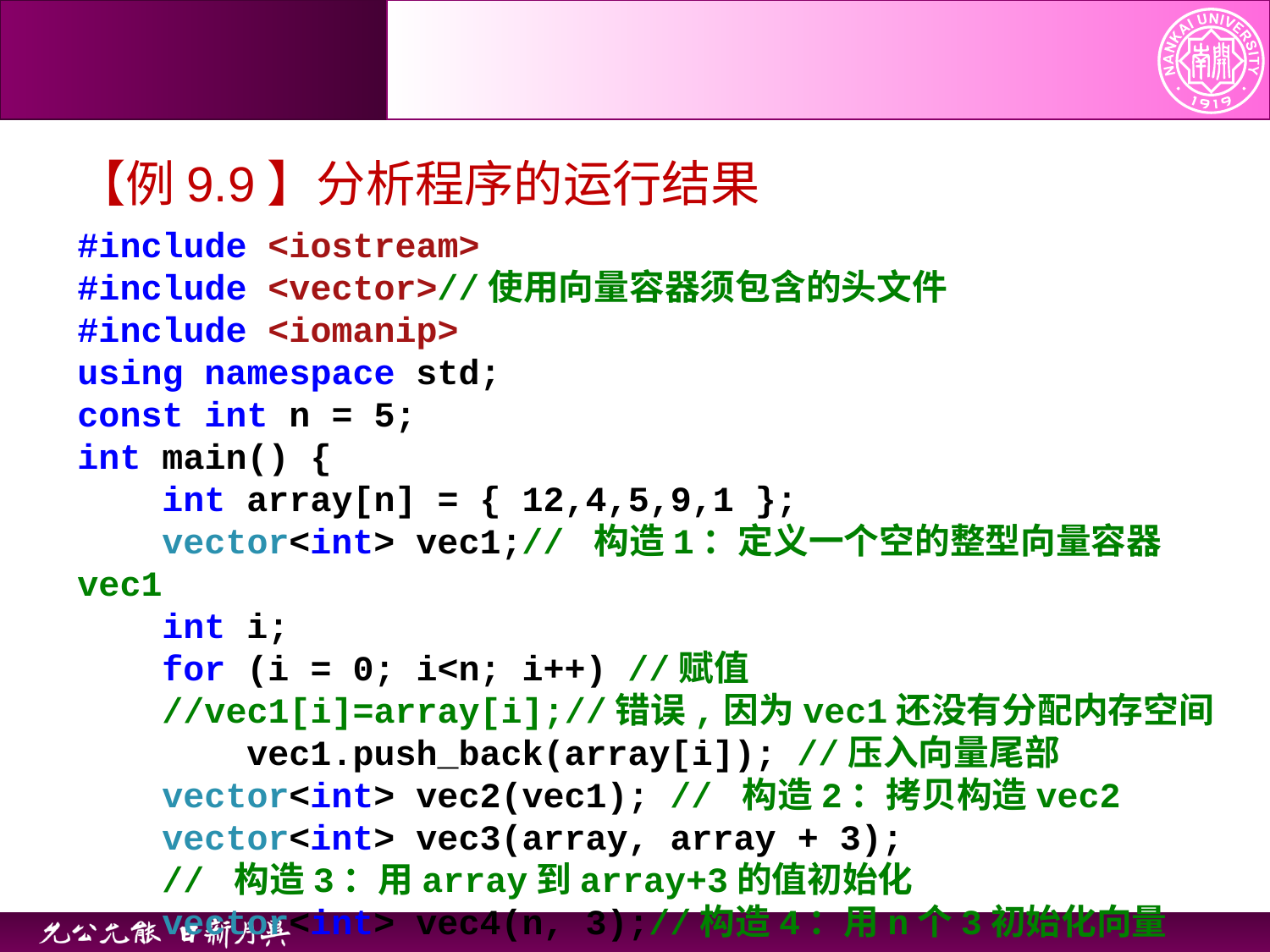

【例9.9】分析程序的运行结果
#include <iostream>
#include <vector>//使用向量容器须包含的头文件
#include <iomanip>
using namespace std;
const int n = 5;
int main() {
    int array[n] = { 12,4,5,9,1 };
    vector<int> vec1;// 构造1：定义一个空的整型向量容器vec1
    int i;
    for (i = 0; i<n; i++) //赋值
    //vec1[i]=array[i];//错误,因为vec1还没有分配内存空间
        vec1.push_back(array[i]); //压入向量尾部
    vector<int> vec2(vec1); // 构造2：拷贝构造vec2
    vector<int> vec3(array, array + 3);
    // 构造3：用array到array+3的值初始化
    vector<int> vec4(n, 3);//构造4：用n个3初始化向量